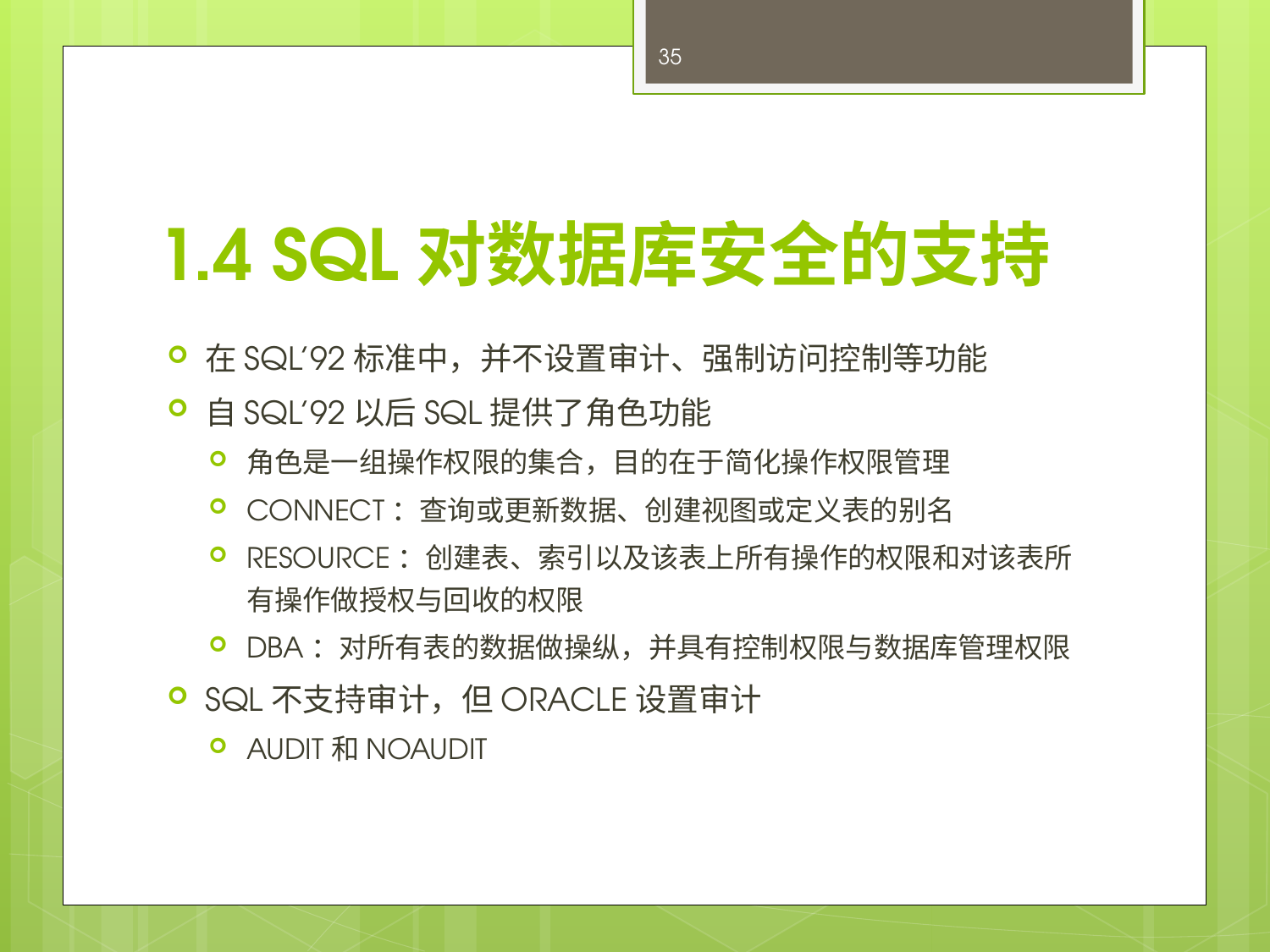

35
# 1.4 SQL对数据库安全的支持
在SQL’92标准中，并不设置审计、强制访问控制等功能
自SQL’92以后SQL提供了角色功能
角色是一组操作权限的集合，目的在于简化操作权限管理
CONNECT：查询或更新数据、创建视图或定义表的别名
RESOURCE：创建表、索引以及该表上所有操作的权限和对该表所有操作做授权与回收的权限
DBA：对所有表的数据做操纵，并具有控制权限与数据库管理权限
SQL不支持审计，但ORACLE设置审计
AUDIT和NOAUDIT